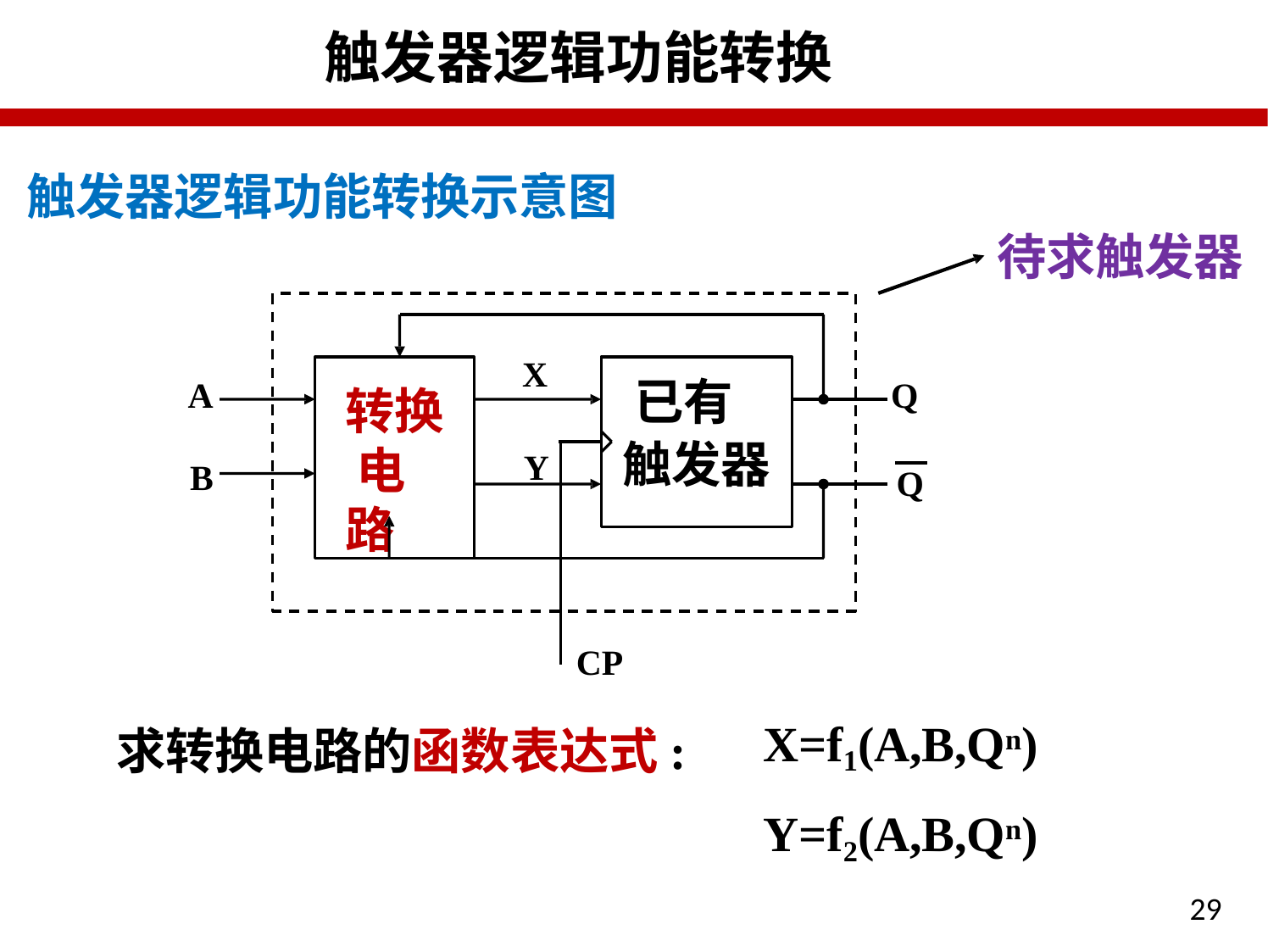

# 触发器逻辑功能转换
触发器逻辑功能转换示意图
待求触发器

X
转换  电路

已有  触发器
A
Q

Y
B
Q

CP
X=f1(A,B,Qn)
Y=f2(A,B,Qn)
求转换电路的函数表达式:
29